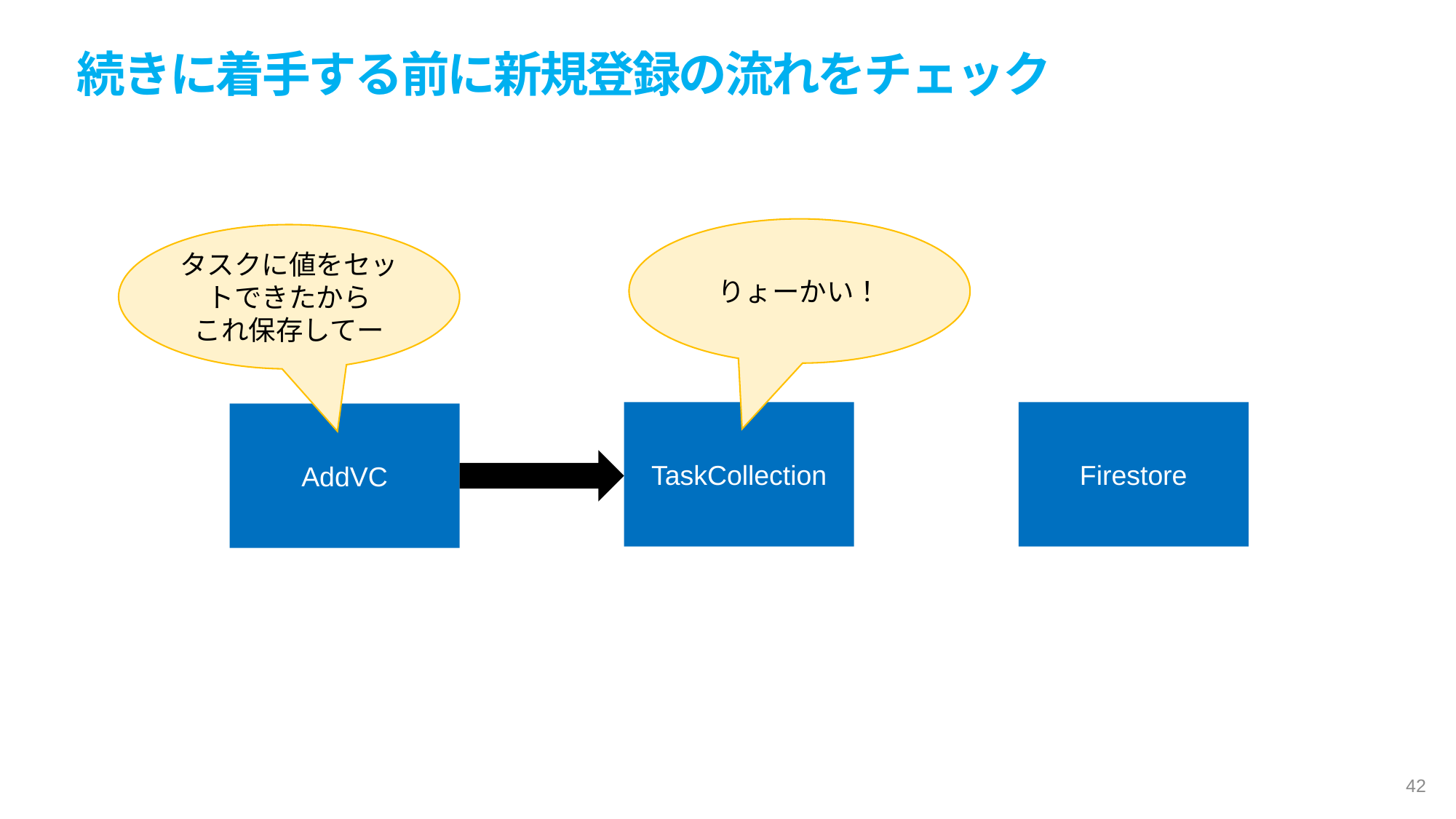

続きに着手する前に新規登録の流れをチェック
りょーかい！
タスクに値をセットできたから
これ保存してー
TaskCollection
Firestore
AddVC

42